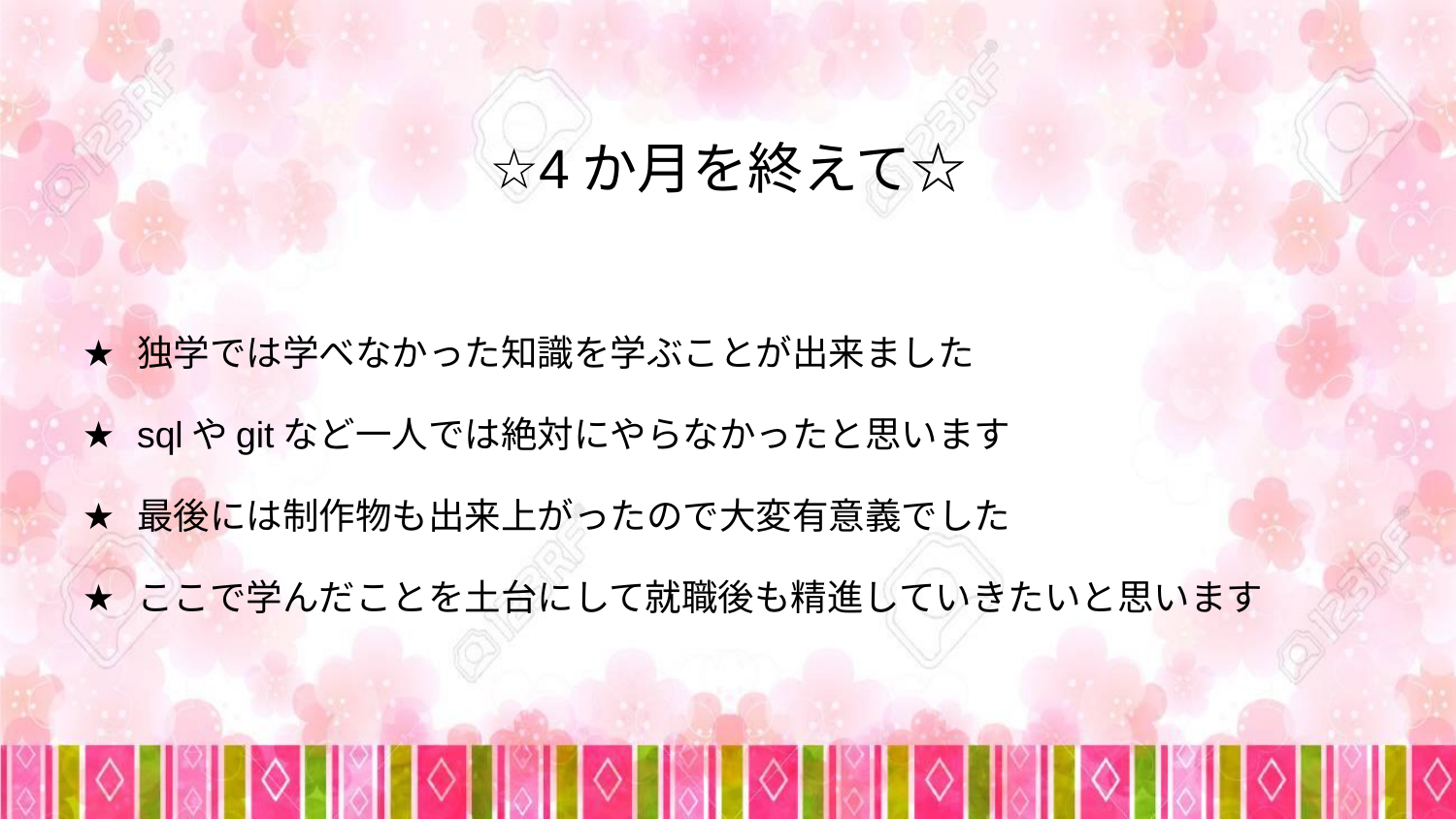

# ☆4か月を終えて☆
独学では学べなかった知識を学ぶことが出来ました
sqlやgitなど一人では絶対にやらなかったと思います
最後には制作物も出来上がったので大変有意義でした
ここで学んだことを土台にして就職後も精進していきたいと思います